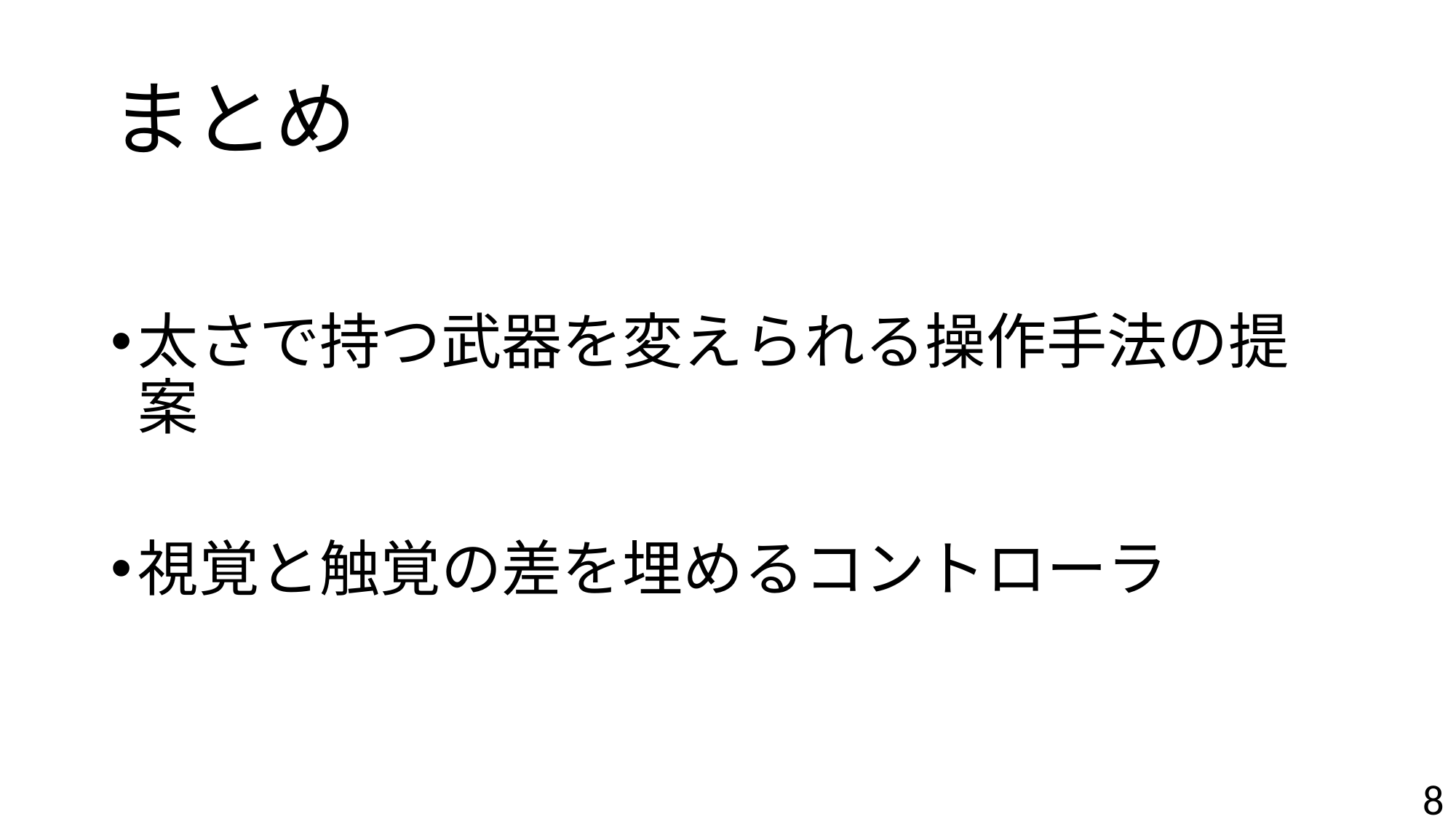

# まとめ

太さで持つ武器を変えられる操作手法の提案

視覚と触覚の差を埋めるコントローラ
8